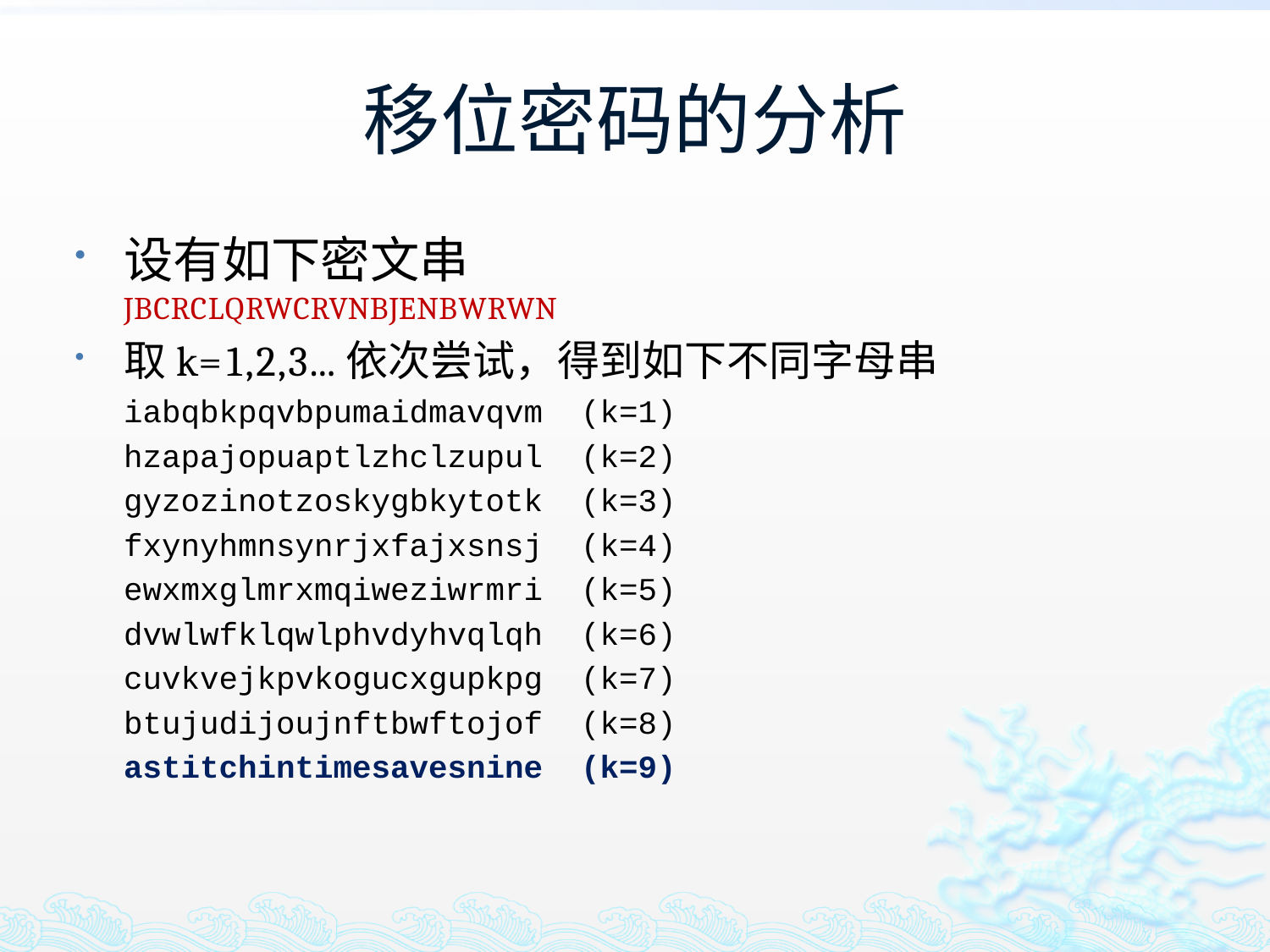

# 移位密码的分析
设有如下密文串
JBCRCLQRWCRVNBJENBWRWN
取k=1,2,3...依次尝试，得到如下不同字母串
	iabqbkpqvbpumaidmavqvm  (k=1)
	hzapajopuaptlzhclzupul  (k=2)
	gyzozinotzoskygbkytotk  (k=3)
	fxynyhmnsynrjxfajxsnsj  (k=4)
	ewxmxglmrxmqiweziwrmri  (k=5)
	dvwlwfklqwlphvdyhvqlqh  (k=6)
	cuvkvejkpvkogucxgupkpg  (k=7)
	btujudijoujnftbwftojof  (k=8)
	astitchintimesavesnine  (k=9)